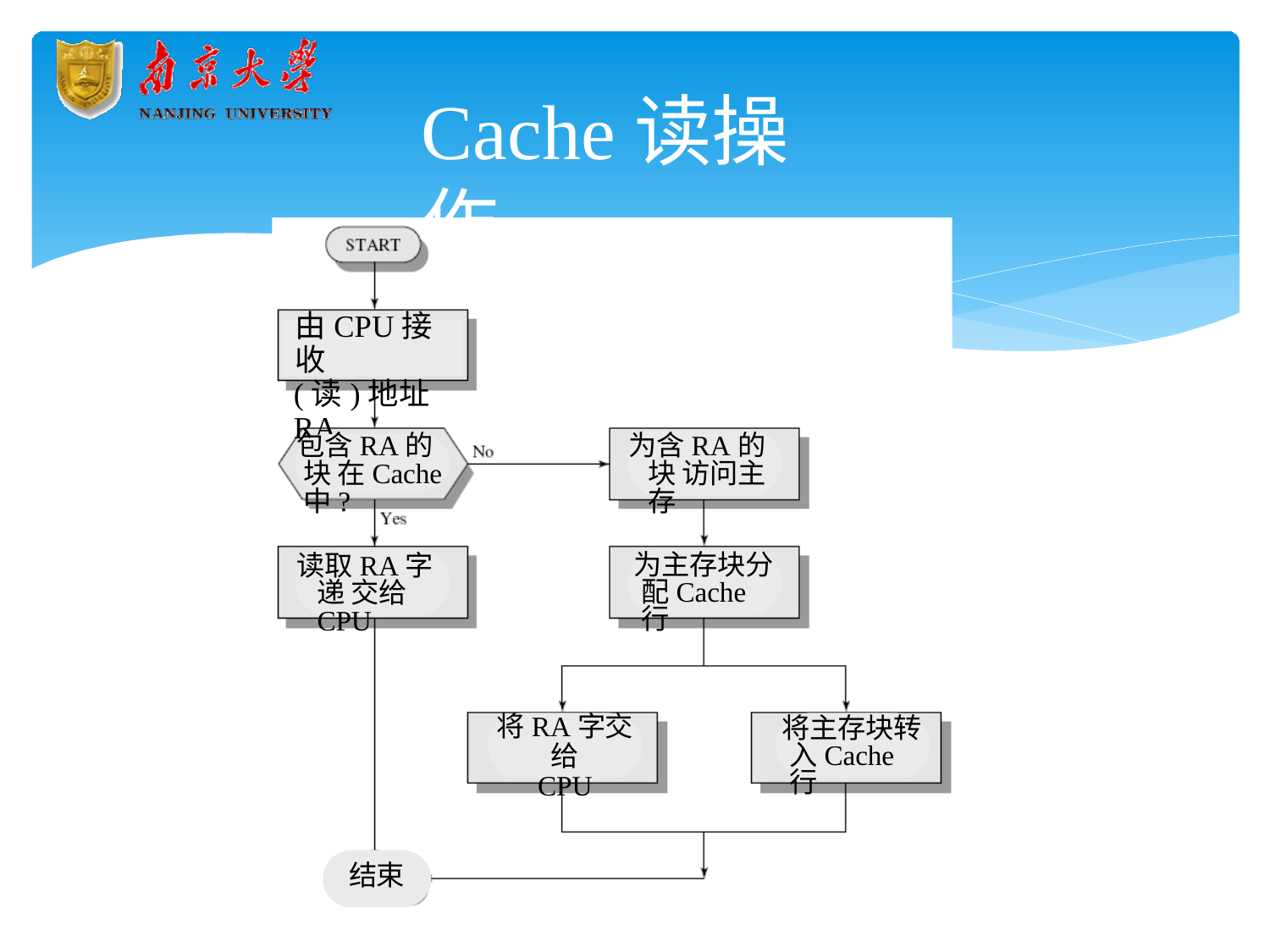

# Cache读操作

由CPU接收
(读)地址RA

包含RA的块 在Cache中?
为含RA的块 访问主存

为主存块分 配Cache行
读取RA字递 交给CPU

将主存块转 入Cache行
将RA字交给
CPU

结束